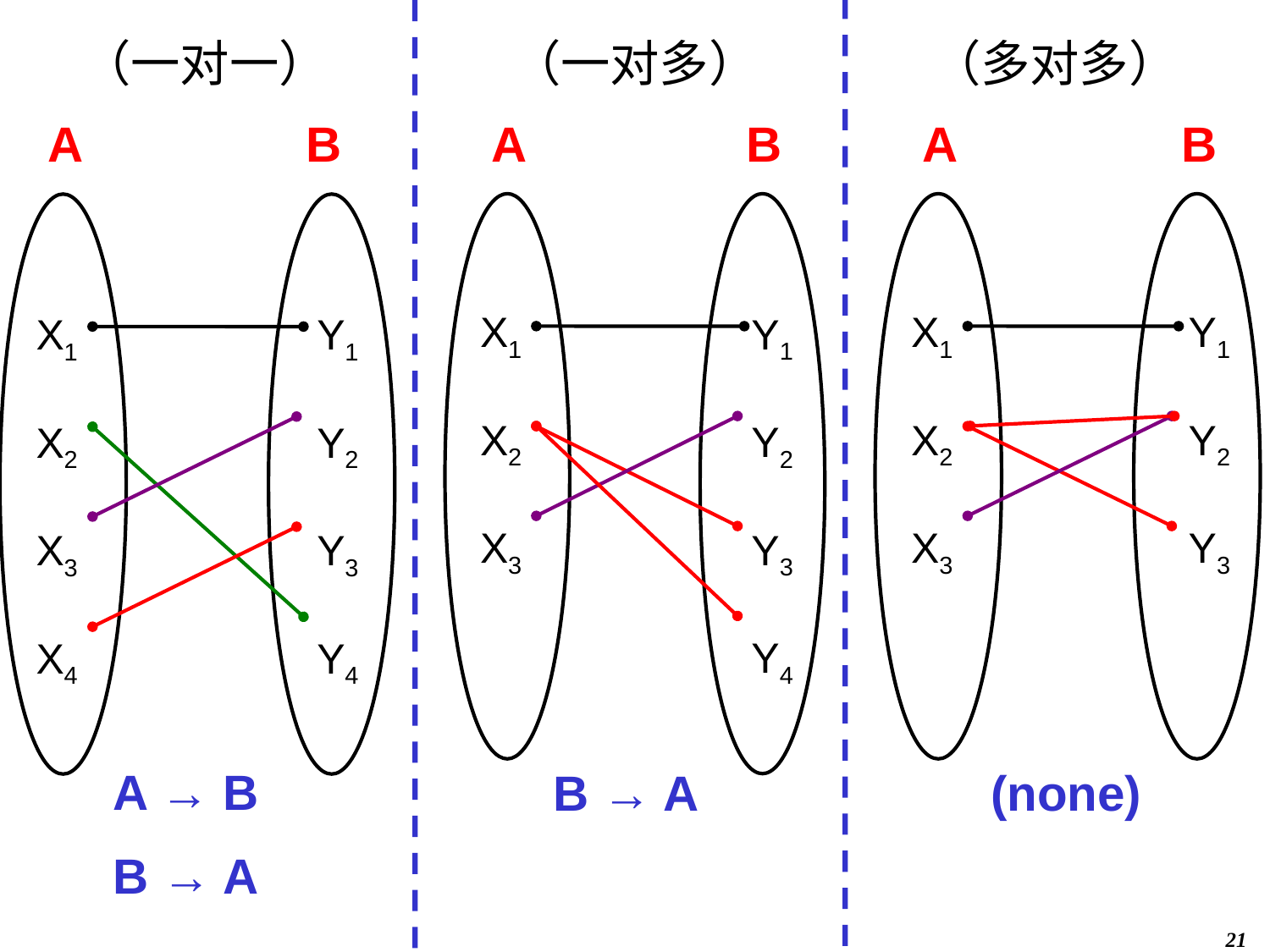

（一对一）
A
B
X1
X2
X3
X4
Y1
Y2
Y3
Y4

A → B
B → A
（一对多）
A
B
X1
X2
X3

Y1
Y2
Y3
Y4

B → A
（多对多）
A
B
X1
X2
X3

Y1
Y2
Y3

(none)
21